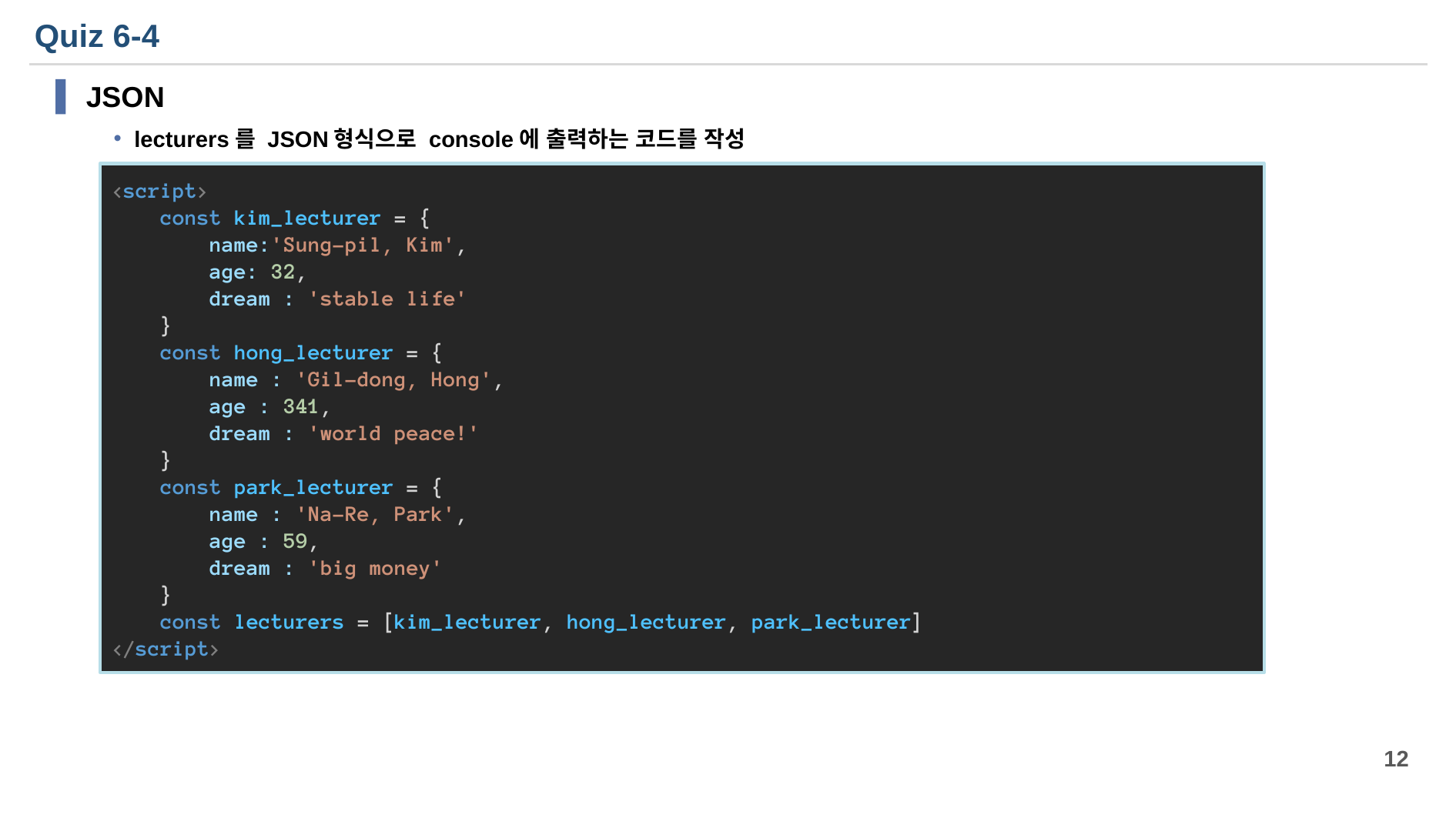

# Quiz 6-4
JSON
lecturers를 JSON형식으로 console에 출력하는 코드를 작성

<script>
    const kim_lecturer = {
        name:'Sung-pil, Kim',
        age: 32,
        dream : 'stable life'
    }
    const hong_lecturer = {
        name : 'Gil-dong, Hong',
        age : 341,
        dream : 'world peace!'
    }
    const park_lecturer = {
        name : 'Na-Re, Park',
        age : 59,
        dream : 'big money'
    }
    const lecturers = [kim_lecturer, hong_lecturer, park_lecturer]
</script>
12